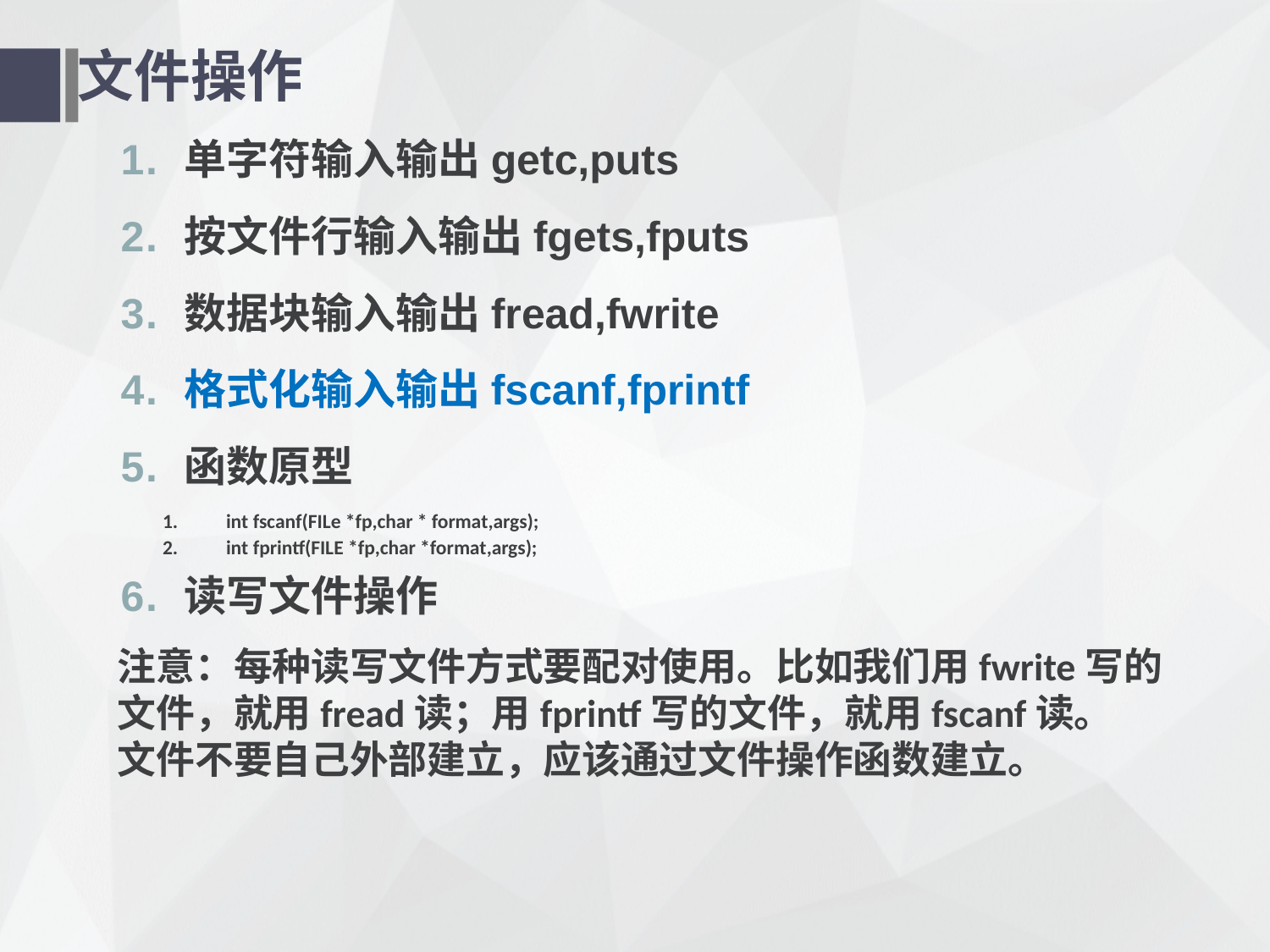

# 文件操作
单字符输入输出getc,puts
按文件行输入输出fgets,fputs
数据块输入输出fread,fwrite
格式化输入输出fscanf,fprintf
函数原型
int fscanf(FILe *fp,char * format,args);
int fprintf(FILE *fp,char *format,args);
读写文件操作

注意：每种读写文件方式要配对使用。比如我们用fwrite写的文件，就用fread读；用fprintf写的文件，就用fscanf读。
文件不要自己外部建立，应该通过文件操作函数建立。